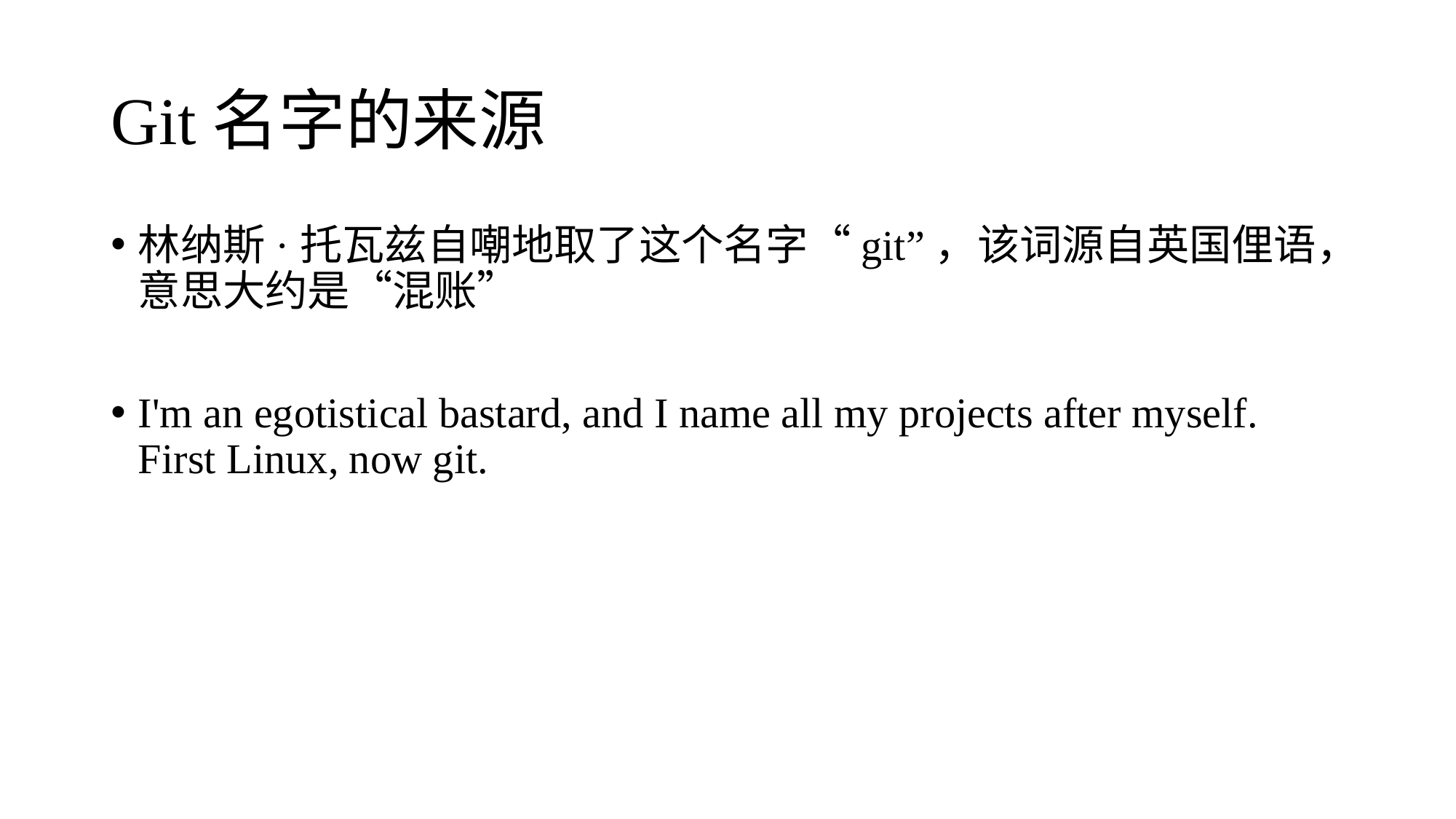

# Git名字的来源
林纳斯·托瓦兹自嘲地取了这个名字“git”，该词源自英国俚语，意思大约是“混账”

I'm an egotistical bastard, and I name all my projects after myself. First Linux, now git.